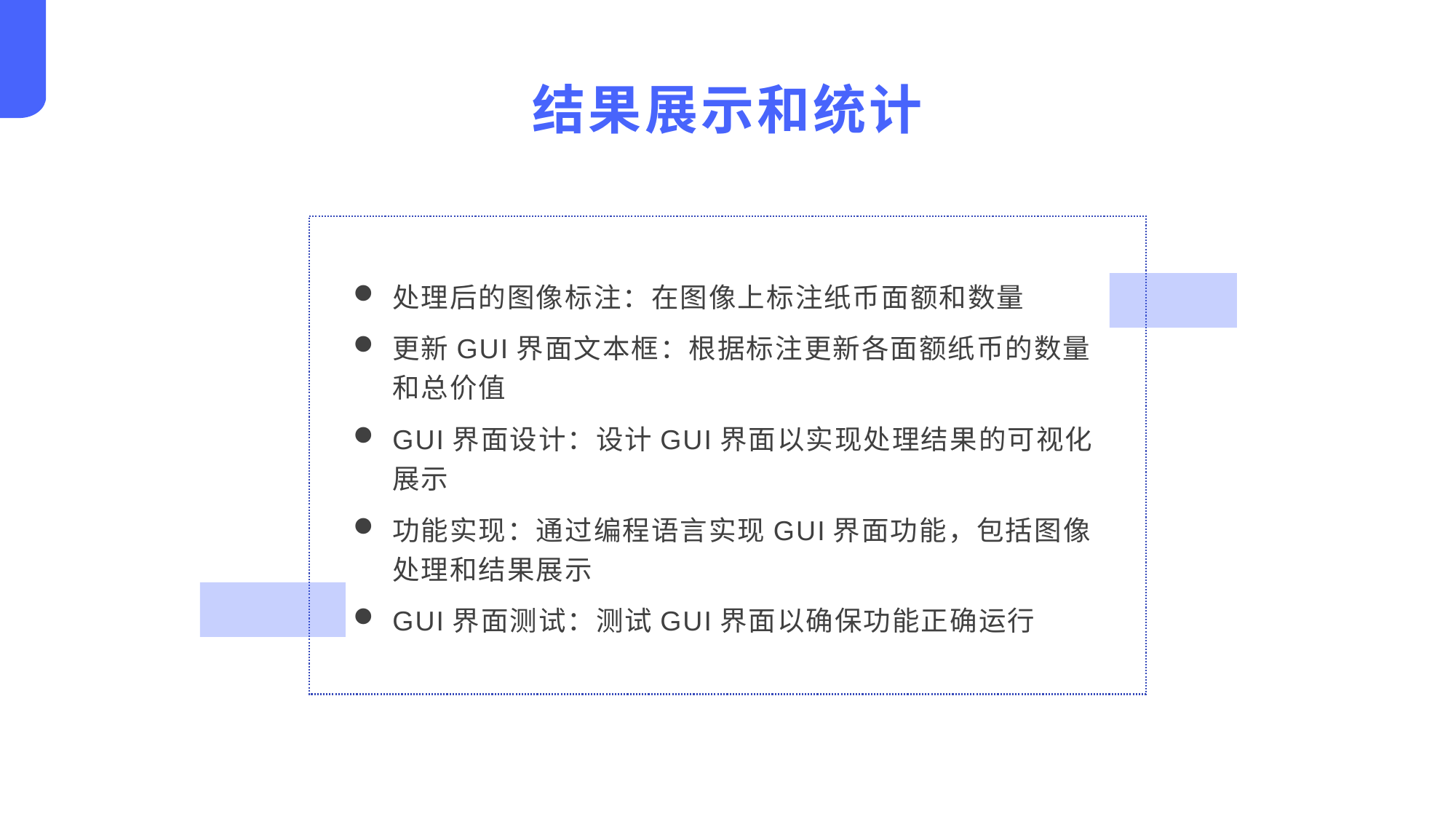

结果展示和统计

处理后的图像标注：在图像上标注纸币面额和数量
更新GUI界面文本框：根据标注更新各面额纸币的数量和总价值
GUI界面设计：设计GUI界面以实现处理结果的可视化展示
功能实现：通过编程语言实现GUI界面功能，包括图像处理和结果展示
GUI界面测试：测试GUI界面以确保功能正确运行